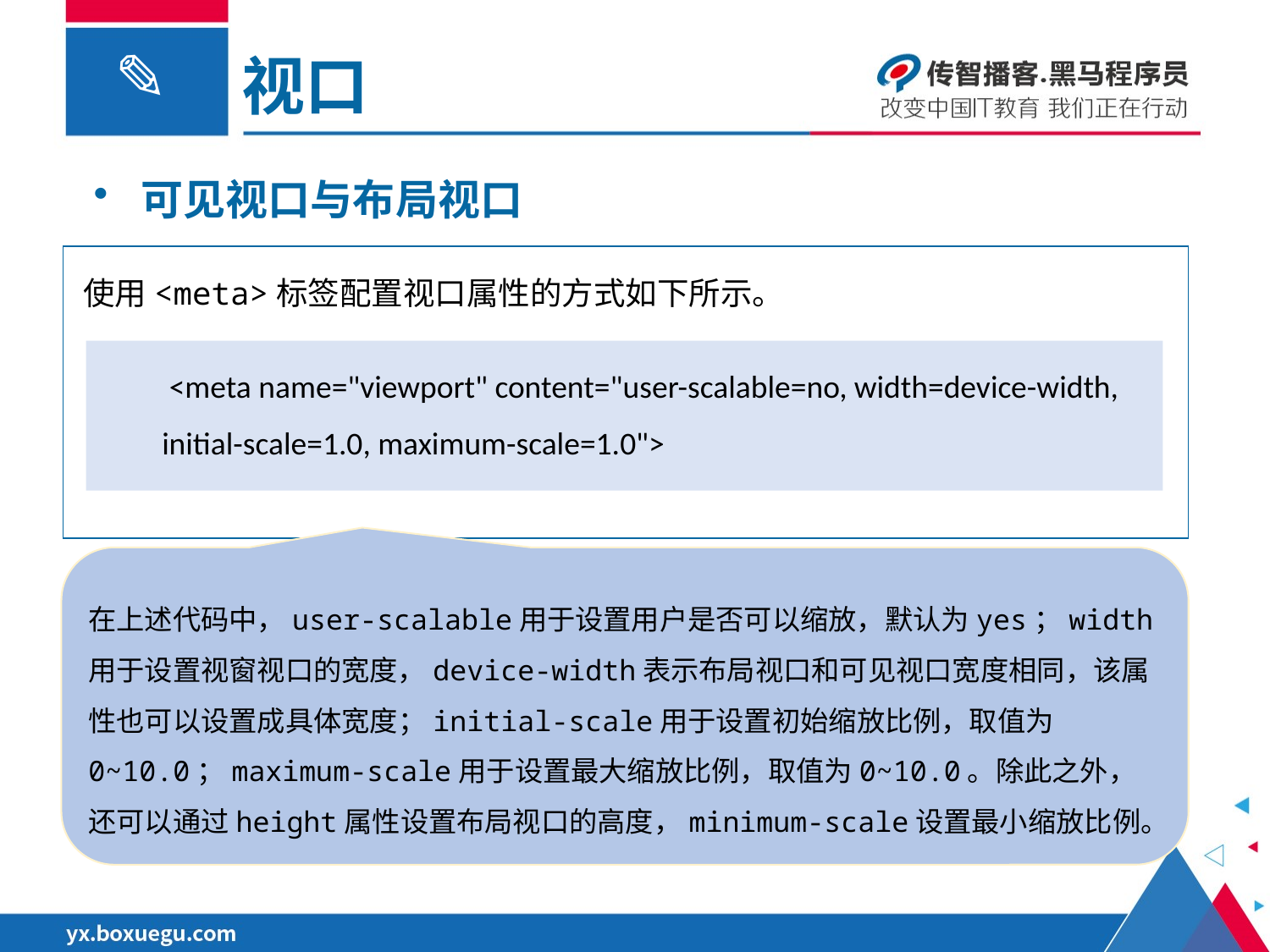

视口
可见视口与布局视口

使用<meta>标签配置视口属性的方式如下所示。

 <meta name="viewport" content="user-scalable=no, width=device-width,
initial-scale=1.0, maximum-scale=1.0">

在上述代码中，user-scalable用于设置用户是否可以缩放，默认为yes；width用于设置视窗视口的宽度，device-width表示布局视口和可见视口宽度相同，该属性也可以设置成具体宽度；initial-scale用于设置初始缩放比例，取值为0~10.0；maximum-scale用于设置最大缩放比例，取值为0~10.0。除此之外，还可以通过height属性设置布局视口的高度，minimum-scale设置最小缩放比例。